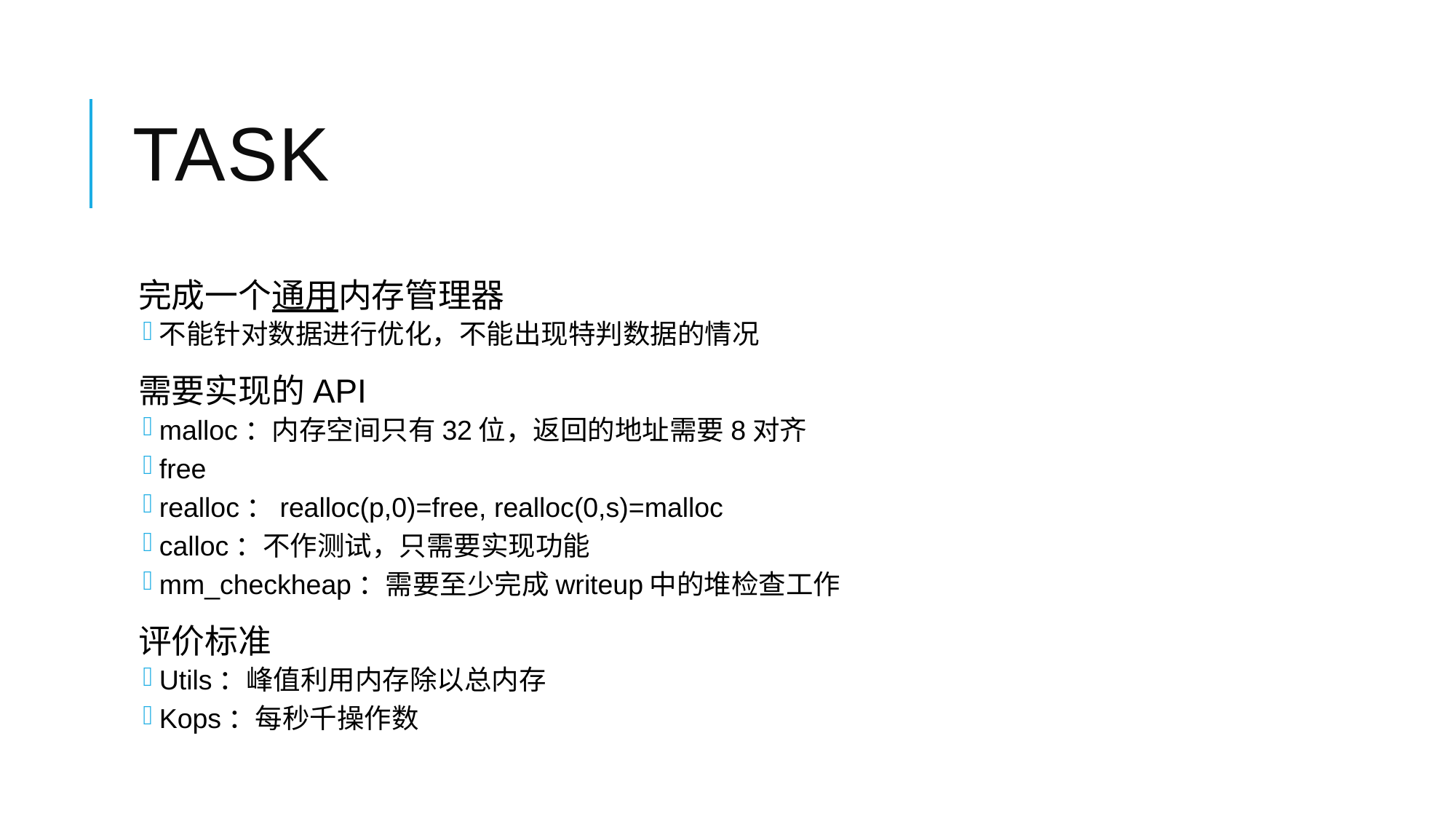

# task
完成一个通用内存管理器
不能针对数据进行优化，不能出现特判数据的情况
需要实现的API
malloc：内存空间只有32位，返回的地址需要8对齐
free
realloc：realloc(p,0)=free, realloc(0,s)=malloc
calloc：不作测试，只需要实现功能
mm_checkheap：需要至少完成writeup中的堆检查工作
评价标准
Utils：峰值利用内存除以总内存
Kops：每秒千操作数